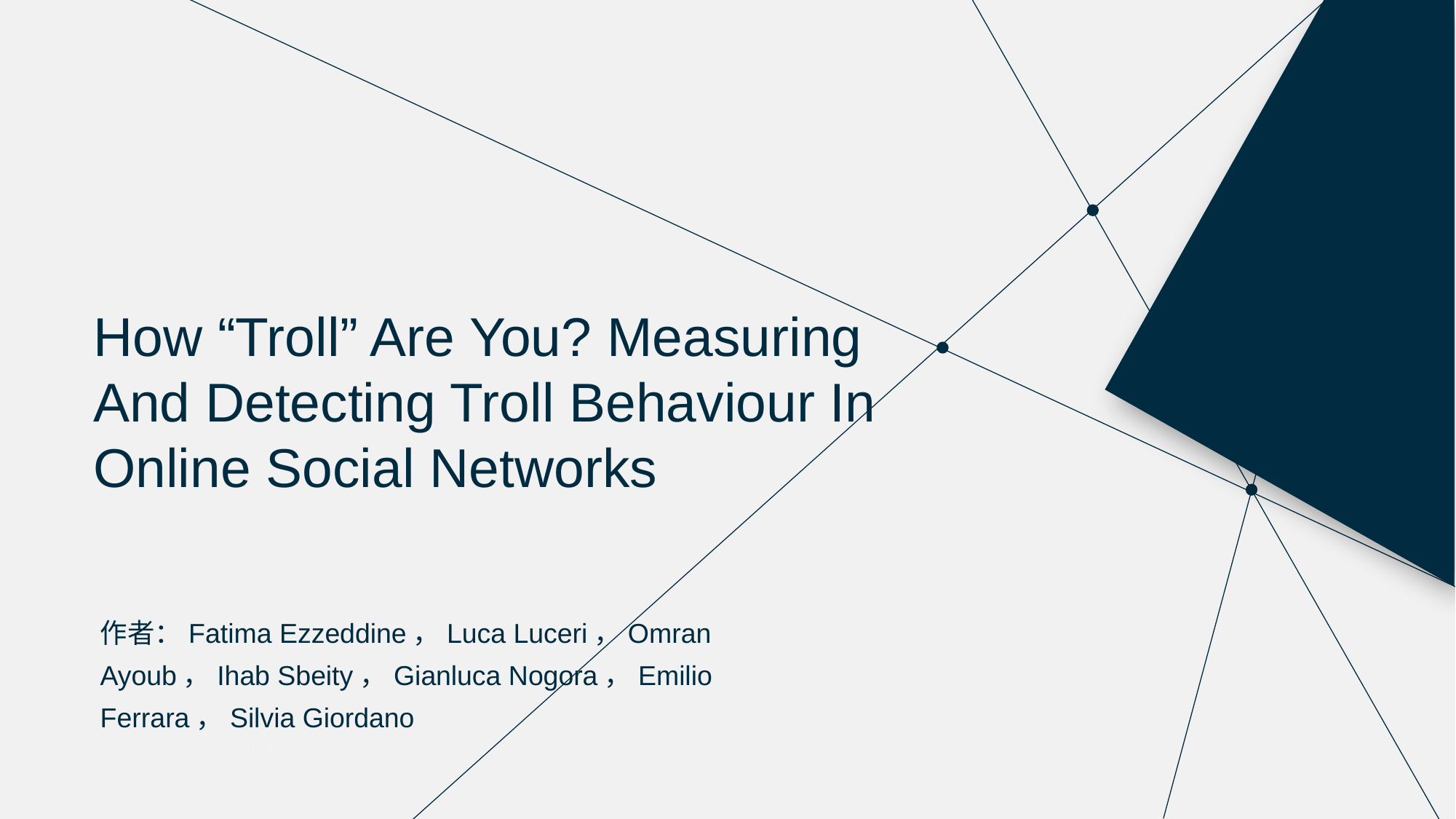

How “Troll” Are You? Measuring And Detecting Troll Behaviour In Online Social Networks

Fresh business general template
Applicable to enterprise introduction, summary report, sales marketing, chart data
作者：Fatima Ezzeddine，Luca Luceri，Omran Ayoub，Ihab Sbeity，Gianluca Nogora，Emilio Ferrara，Silvia Giordano
汇报人：优品PPT